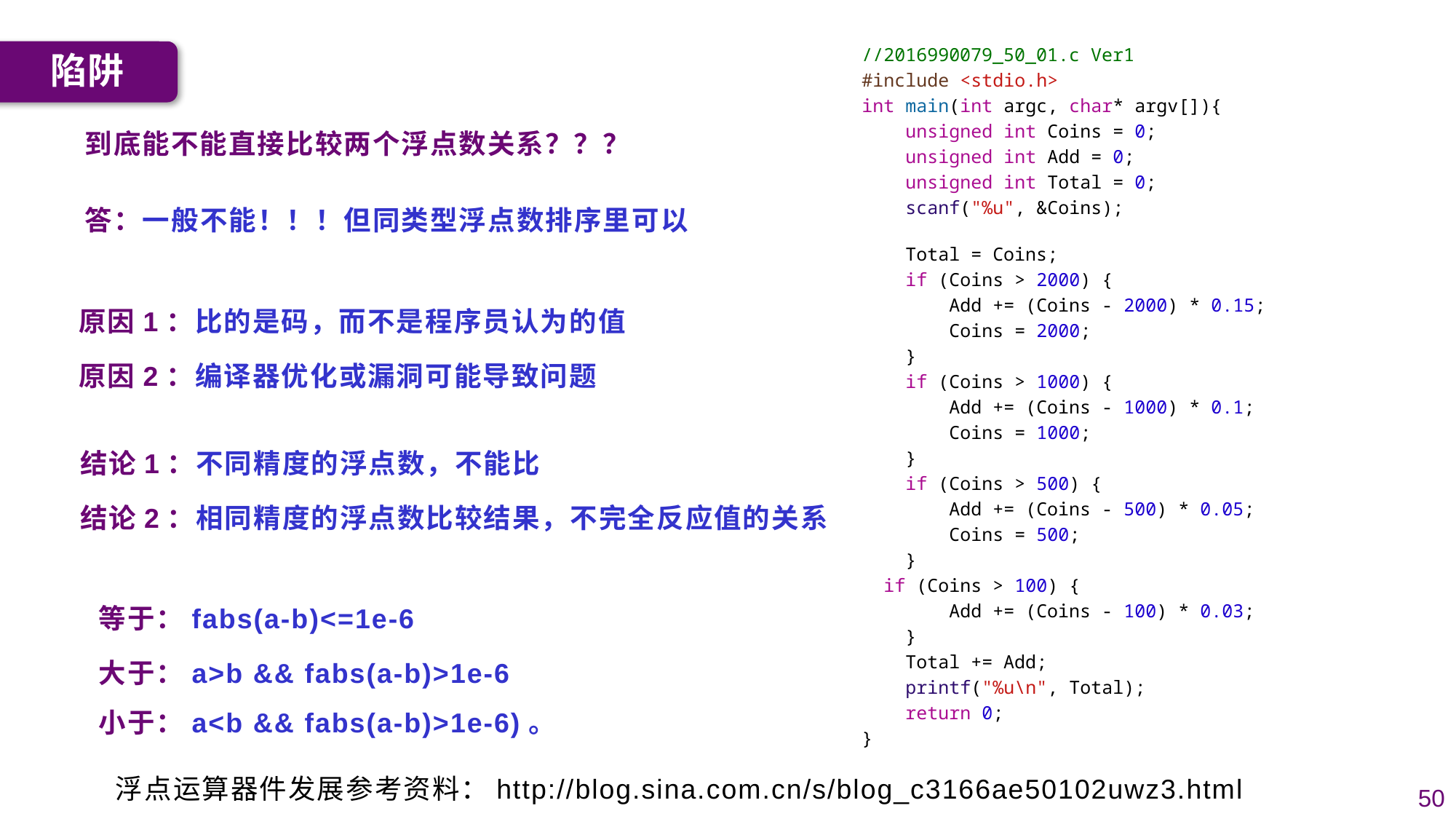

//2016990079_50_01.c Ver1
#include <stdio.h>
int main(int argc, char* argv[]){
    unsigned int Coins = 0;
    unsigned int Add = 0;
    unsigned int Total = 0;
    scanf("%u", &Coins);
    Total = Coins;
    if (Coins > 2000) {
        Add += (Coins - 2000) * 0.15;
        Coins = 2000;
    }
    if (Coins > 1000) {
        Add += (Coins - 1000) * 0.1;
        Coins = 1000;
    }
    if (Coins > 500) {
        Add += (Coins - 500) * 0.05;
        Coins = 500;
    }
  if (Coins > 100) {
        Add += (Coins - 100) * 0.03;
    }
    Total += Add;
    printf("%u\n", Total);
    return 0;
}
陷阱

到底能不能直接比较两个浮点数关系？？？

答：一般不能！！！但同类型浮点数排序里可以
原因1：比的是码，而不是程序员认为的值
原因2：编译器优化或漏洞可能导致问题
结论1：不同精度的浮点数，不能比
结论2：相同精度的浮点数比较结果，不完全反应值的关系
等于：fabs(a-b)<=1e-6
大于：a>b && fabs(a-b)>1e-6
小于：a<b && fabs(a-b)>1e-6)。
浮点运算器件发展参考资料：http://blog.sina.com.cn/s/blog_c3166ae50102uwz3.html
50